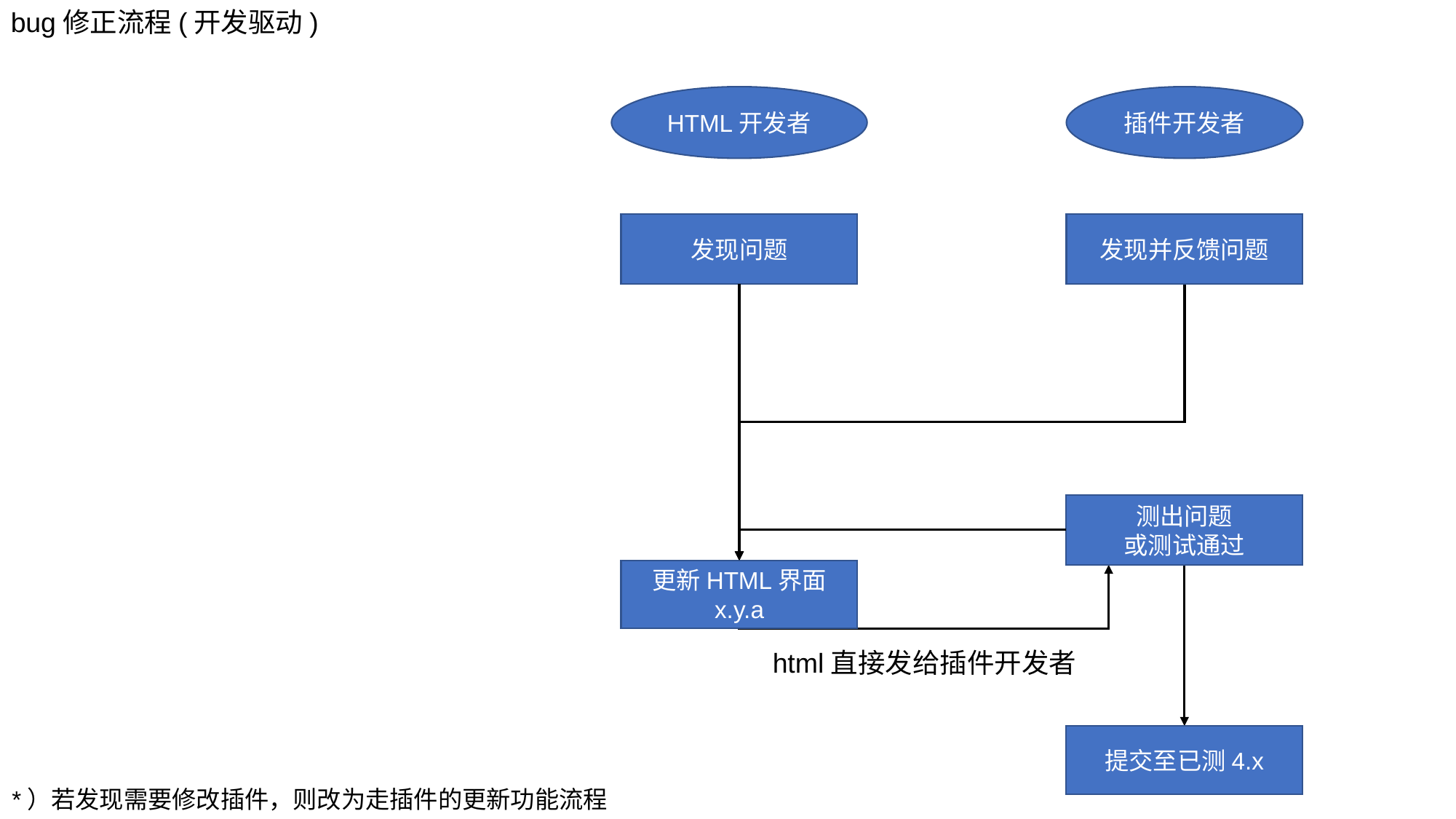

bug修正流程(开发驱动)
HTML开发者
插件开发者
发现并反馈问题
发现问题
测出问题
或测试通过
更新HTML界面
x.y.a
html直接发给插件开发者
提交至已测4.x
*）若发现需要修改插件，则改为走插件的更新功能流程